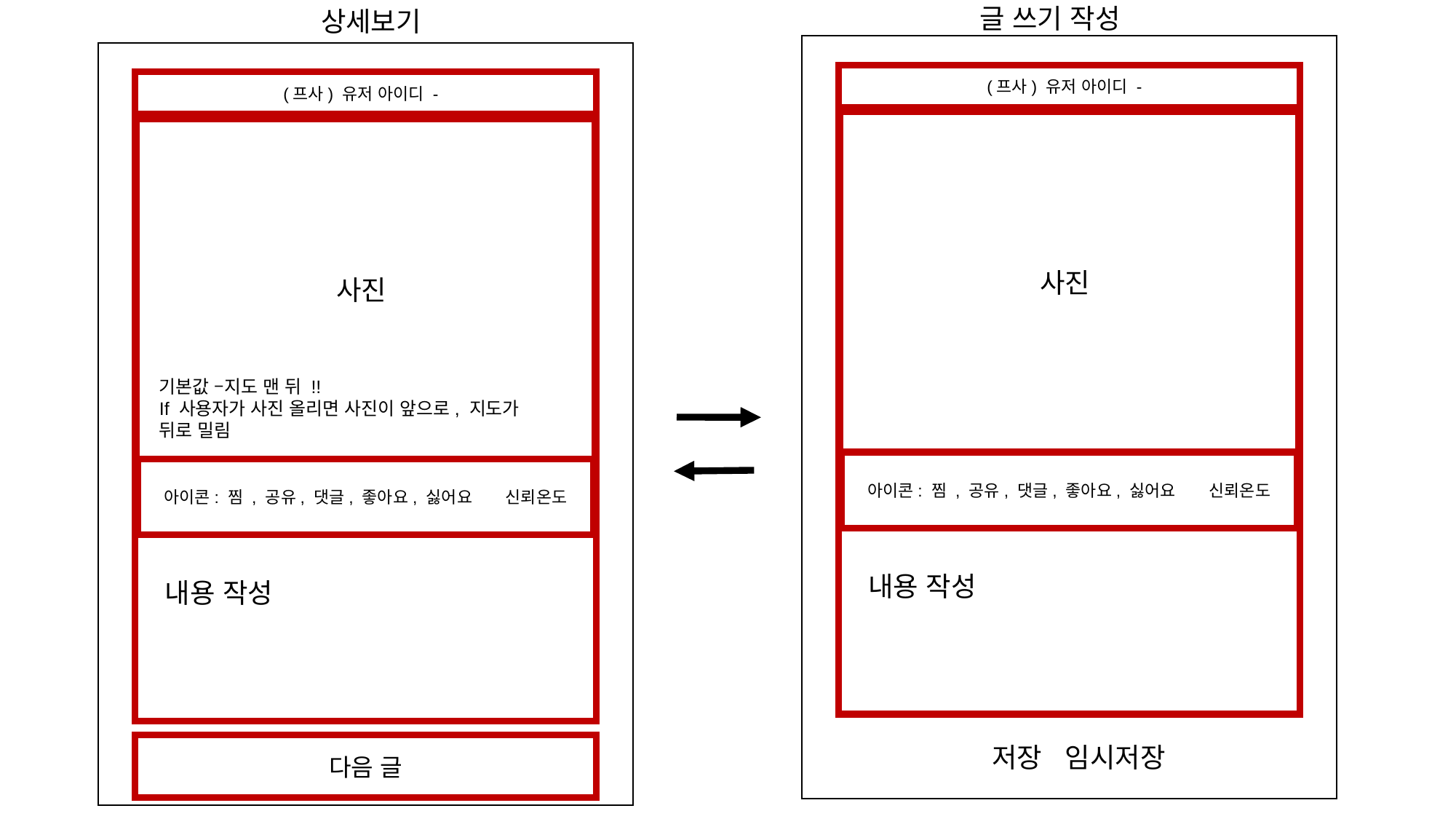

글 쓰기 작성

(프사) 유저 아이디 -

사진
아이콘: 찜 , 공유, 댓글, 좋아요, 싫어요       신뢰온도
내용 작성
저장   임시저장
상세보기

(프사) 유저 아이디 -

사진
아이콘: 찜 , 공유, 댓글, 좋아요, 싫어요       신뢰온도
내용 작성
기본값 –지도 맨 뒤 !!
If 사용자가 사진 올리면 사진이 앞으로, 지도가 뒤로 밀림
다음 글